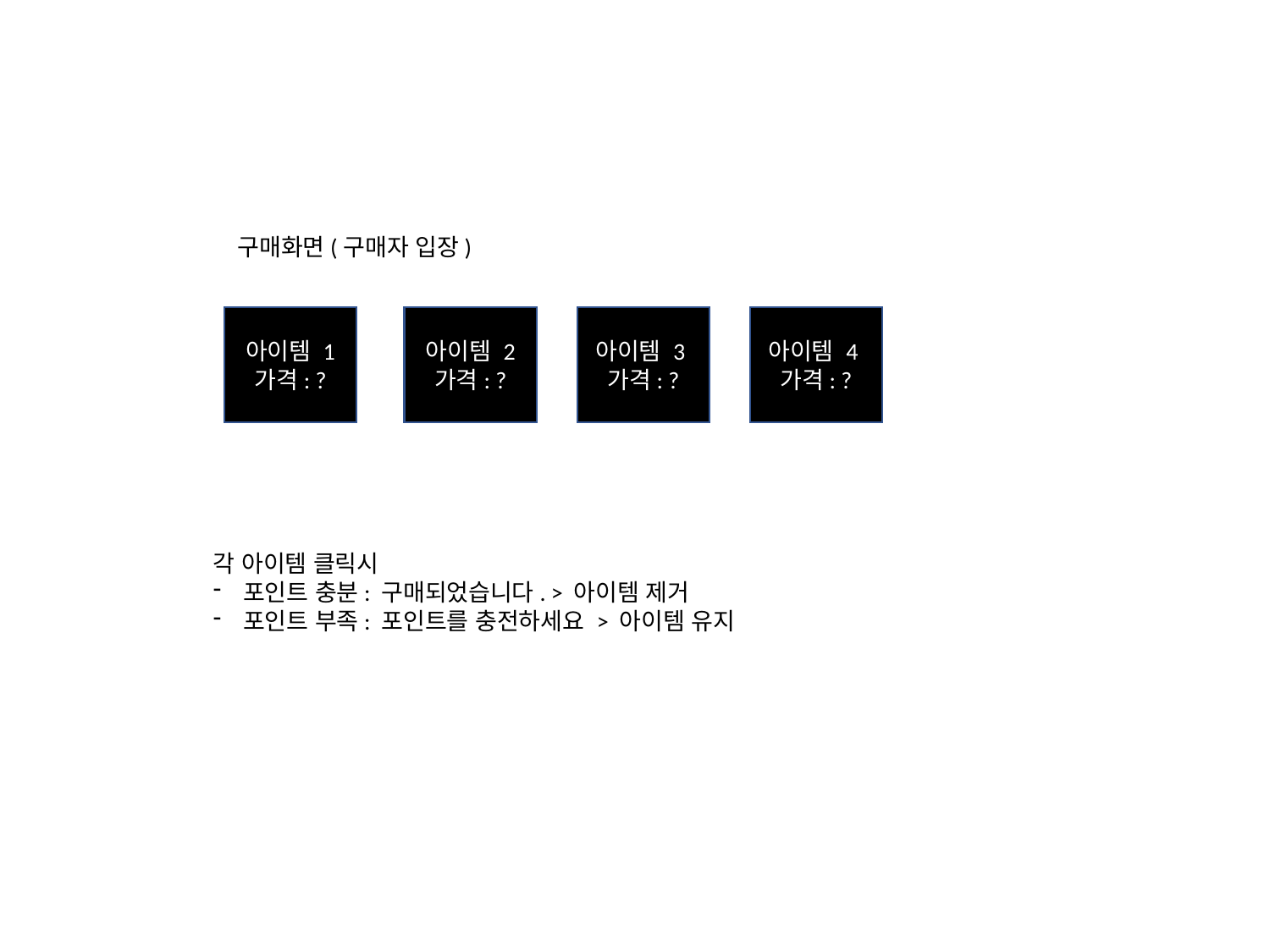

구매화면(구매자 입장)
아이템 1
가격: ?
아이템 2
가격: ?
아이템 3가격: ?
아이템 4가격: ?
각 아이템 클릭시
포인트 충분: 구매되었습니다. > 아이템 제거
포인트 부족: 포인트를 충전하세요 > 아이템 유지